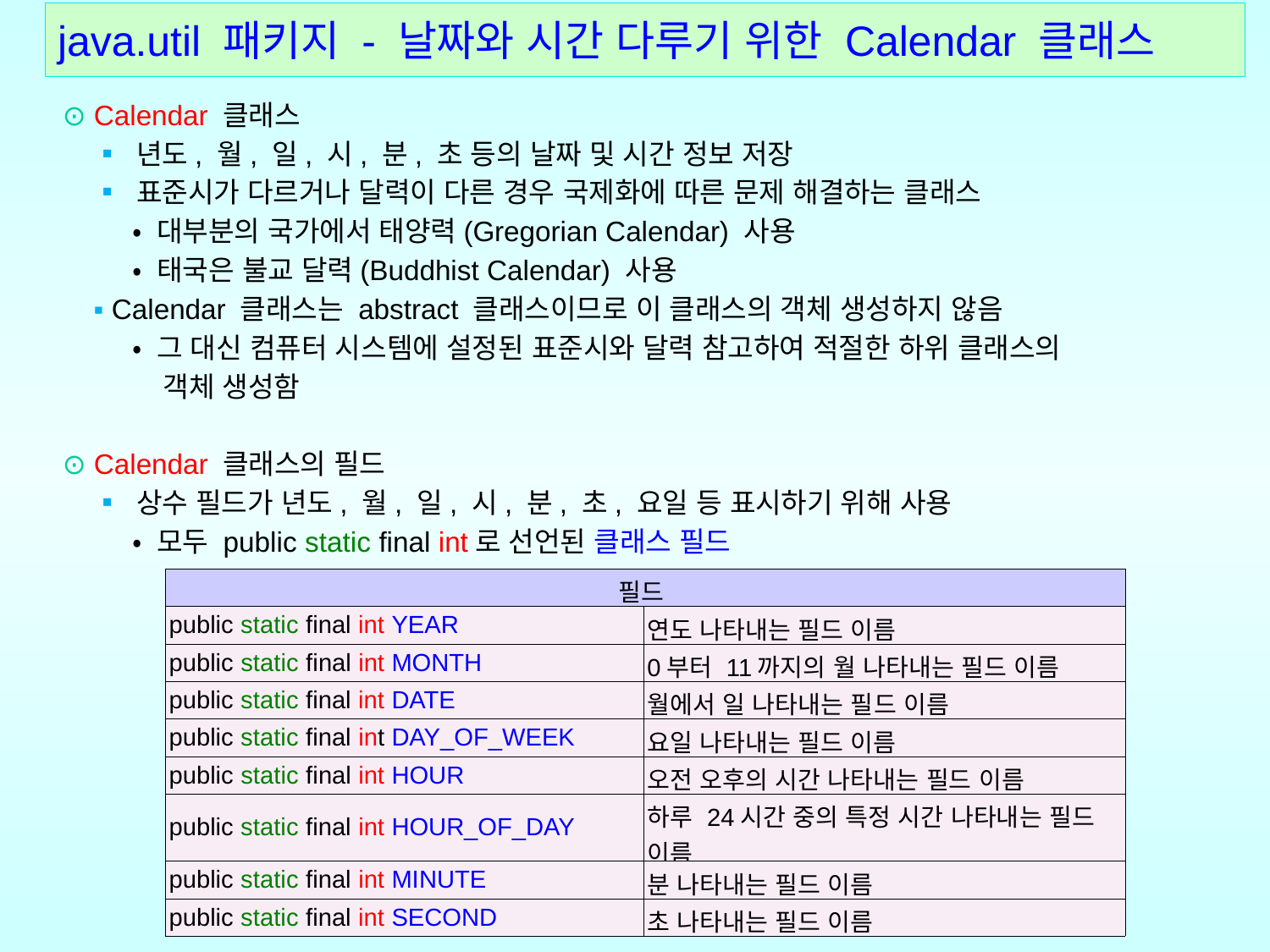

# java.util 패키지 - 날짜와 시간 다루기 위한 Calendar 클래스
⊙ Calendar 클래스
    ▪ 년도, 월, 일, 시, 분, 초 등의 날짜 및 시간 정보 저장
    ▪ 표준시가 다르거나 달력이 다른 경우 국제화에 따른 문제 해결하는 클래스
         • 대부분의 국가에서 태양력(Gregorian Calendar) 사용
         • 태국은 불교 달력(Buddhist Calendar) 사용
    ▪ Calendar 클래스는 abstract 클래스이므로 이 클래스의 객체 생성하지 않음
         • 그 대신 컴퓨터 시스템에 설정된 표준시와 달력 참고하여 적절한 하위 클래스의
            객체 생성함

⊙ Calendar 클래스의 필드
    ▪ 상수 필드가 년도, 월, 일, 시, 분, 초, 요일 등 표시하기 위해 사용
         • 모두 public static final int로 선언된 클래스 필드
| 필드 |  |
| --- | --- |
| public static final int YEAR | 연도 나타내는 필드 이름 |
| public static final int MONTH | 0부터 11까지의 월 나타내는 필드 이름 |
| public static final int DATE | 월에서 일 나타내는 필드 이름 |
| public static final int DAY\_OF\_WEEK | 요일 나타내는 필드 이름 |
| public static final int HOUR | 오전 오후의 시간 나타내는 필드 이름 |
| public static final int HOUR\_OF\_DAY | 하루 24시간 중의 특정 시간 나타내는 필드 이름 |
| public static final int MINUTE | 분 나타내는 필드 이름 |
| public static final int SECOND | 초 나타내는 필드 이름 |